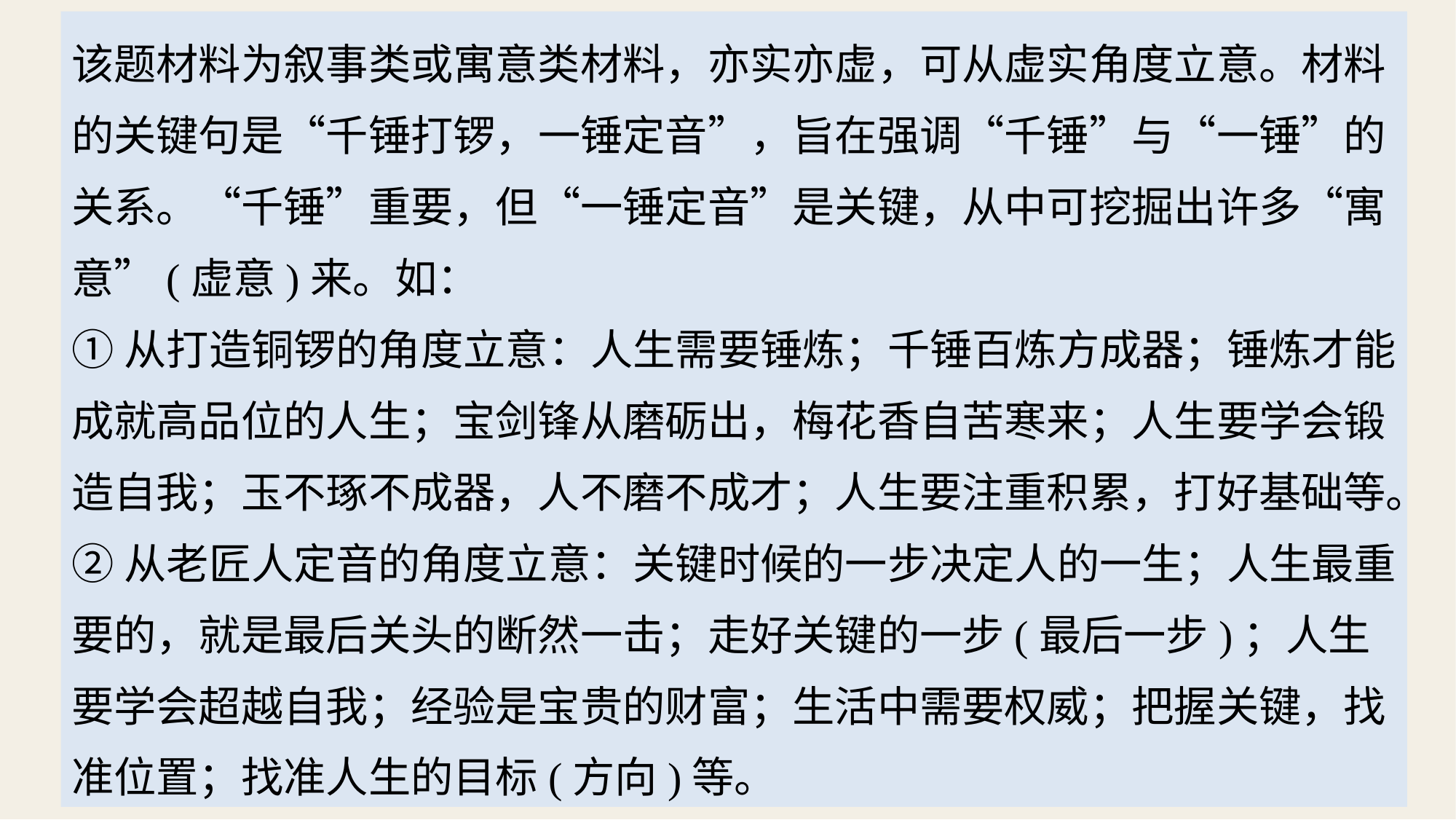

该题材料为叙事类或寓意类材料，亦实亦虚，可从虚实角度立意。材料的关键句是“千锤打锣，一锤定音”，旨在强调“千锤”与“一锤”的关系。“千锤”重要，但“一锤定音”是关键，从中可挖掘出许多“寓意”(虚意)来。如：
①从打造铜锣的角度立意：人生需要锤炼；千锤百炼方成器；锤炼才能成就高品位的人生；宝剑锋从磨砺出，梅花香自苦寒来；人生要学会锻造自我；玉不琢不成器，人不磨不成才；人生要注重积累，打好基础等。
②从老匠人定音的角度立意：关键时候的一步决定人的一生；人生最重要的，就是最后关头的断然一击；走好关键的一步(最后一步)；人生要学会超越自我；经验是宝贵的财富；生活中需要权威；把握关键，找准位置；找准人生的目标(方向)等。